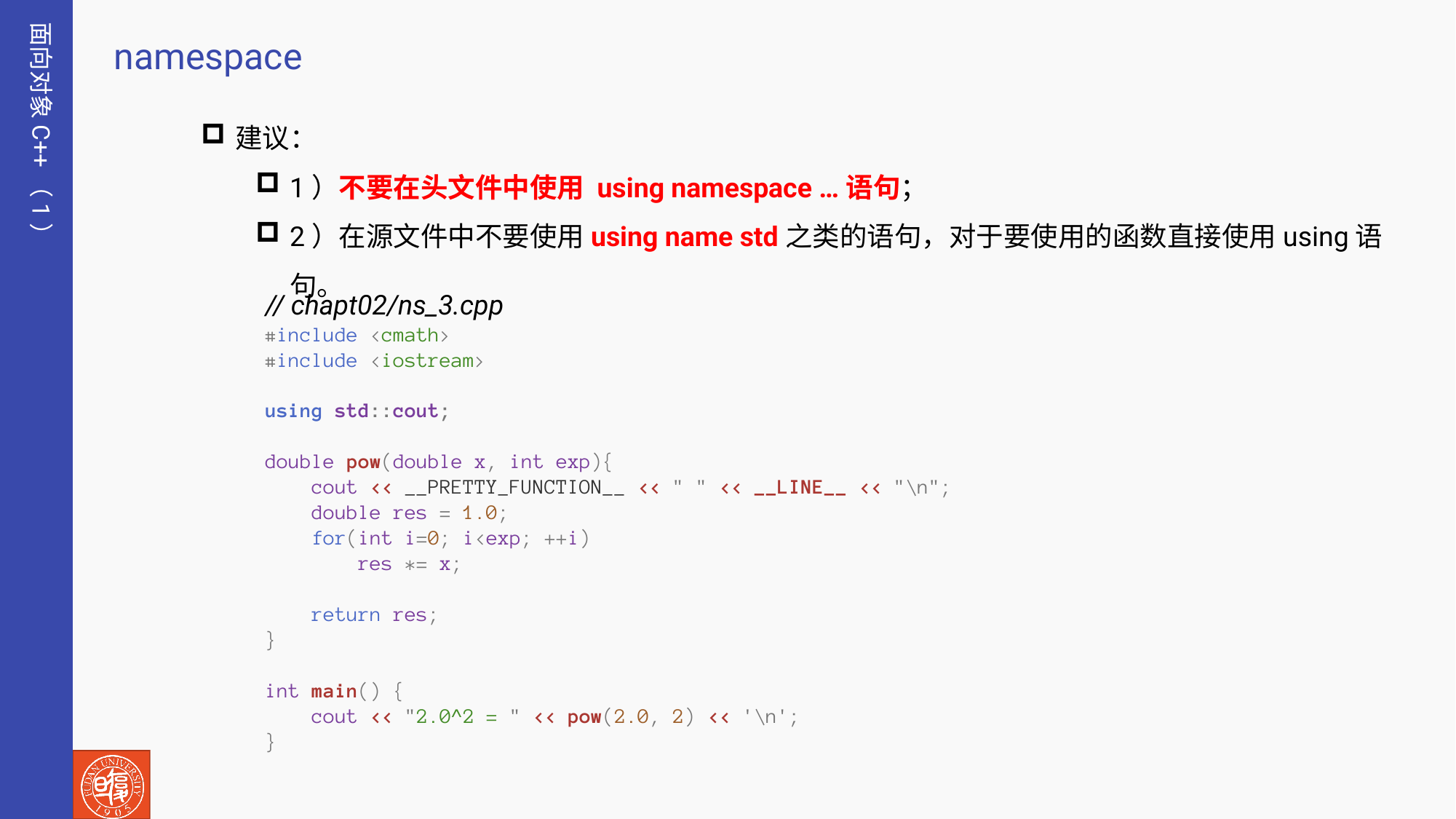

面向对象C++（1）
namespace
建议：
1）不要在头文件中使用 using namespace …语句；
2）在源文件中不要使用using name std之类的语句，对于要使用的函数直接使用using语句。
// chapt02/ns_3.cpp
#include <cmath>
#include <iostream>
using std::cout;
double pow(double x, int exp){
    cout << __PRETTY_FUNCTION__ << " " << __LINE__ << "\n";
    double res = 1.0;
    for(int i=0; i<exp; ++i)
        res *= x;

    return res;
}
int main() {
    cout << "2.0^2 = " << pow(2.0, 2) << '\n';
}